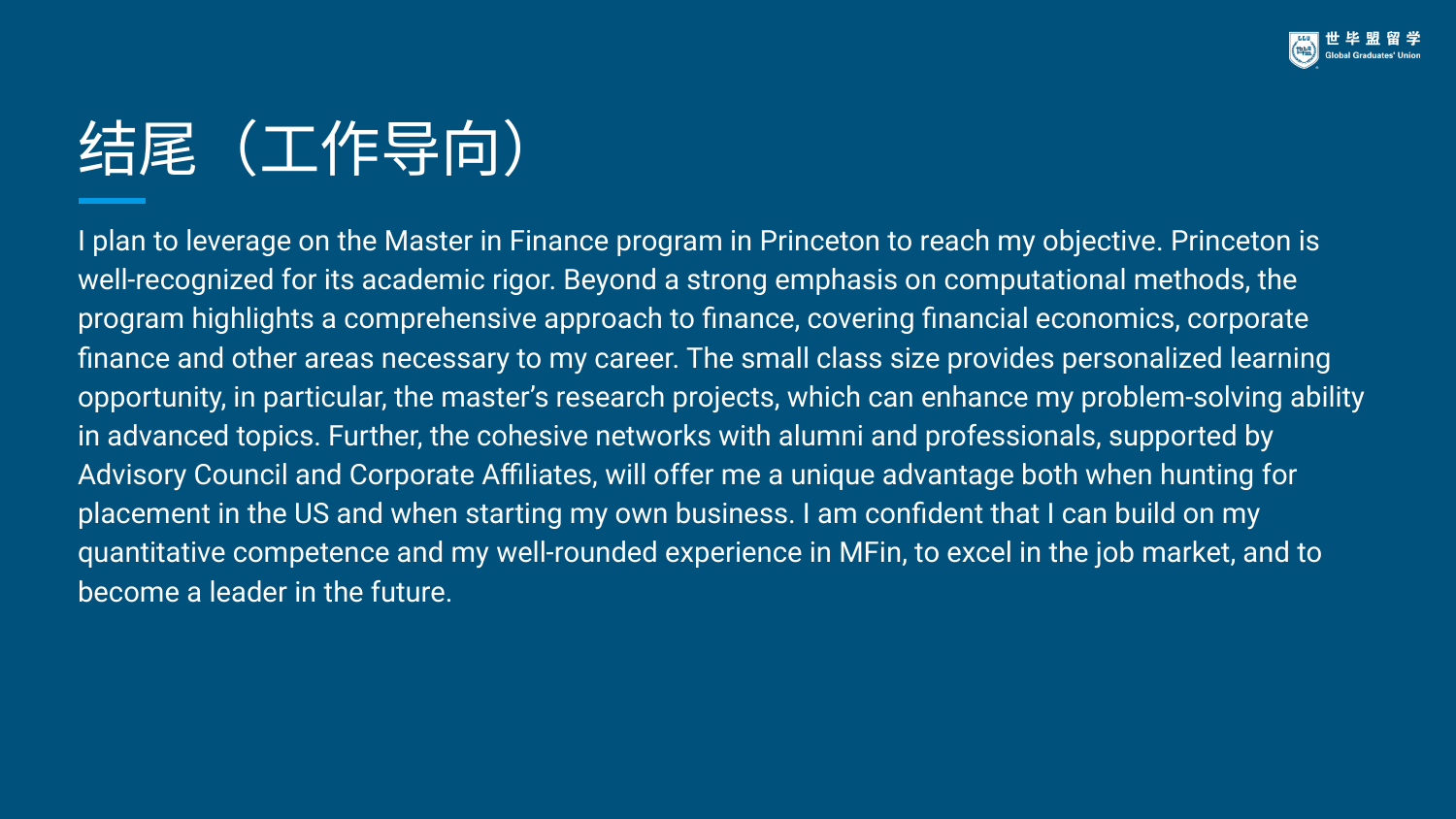

# 结尾（工作导向）
I plan to leverage on the Master in Finance program in Princeton to reach my objective. Princeton is well-recognized for its academic rigor. Beyond a strong emphasis on computational methods, the program highlights a comprehensive approach to finance, covering financial economics, corporate finance and other areas necessary to my career. The small class size provides personalized learning opportunity, in particular, the master’s research projects, which can enhance my problem-solving ability in advanced topics. Further, the cohesive networks with alumni and professionals, supported by Advisory Council and Corporate Affiliates, will offer me a unique advantage both when hunting for placement in the US and when starting my own business. I am confident that I can build on my quantitative competence and my well-rounded experience in MFin, to excel in the job market, and to become a leader in the future.